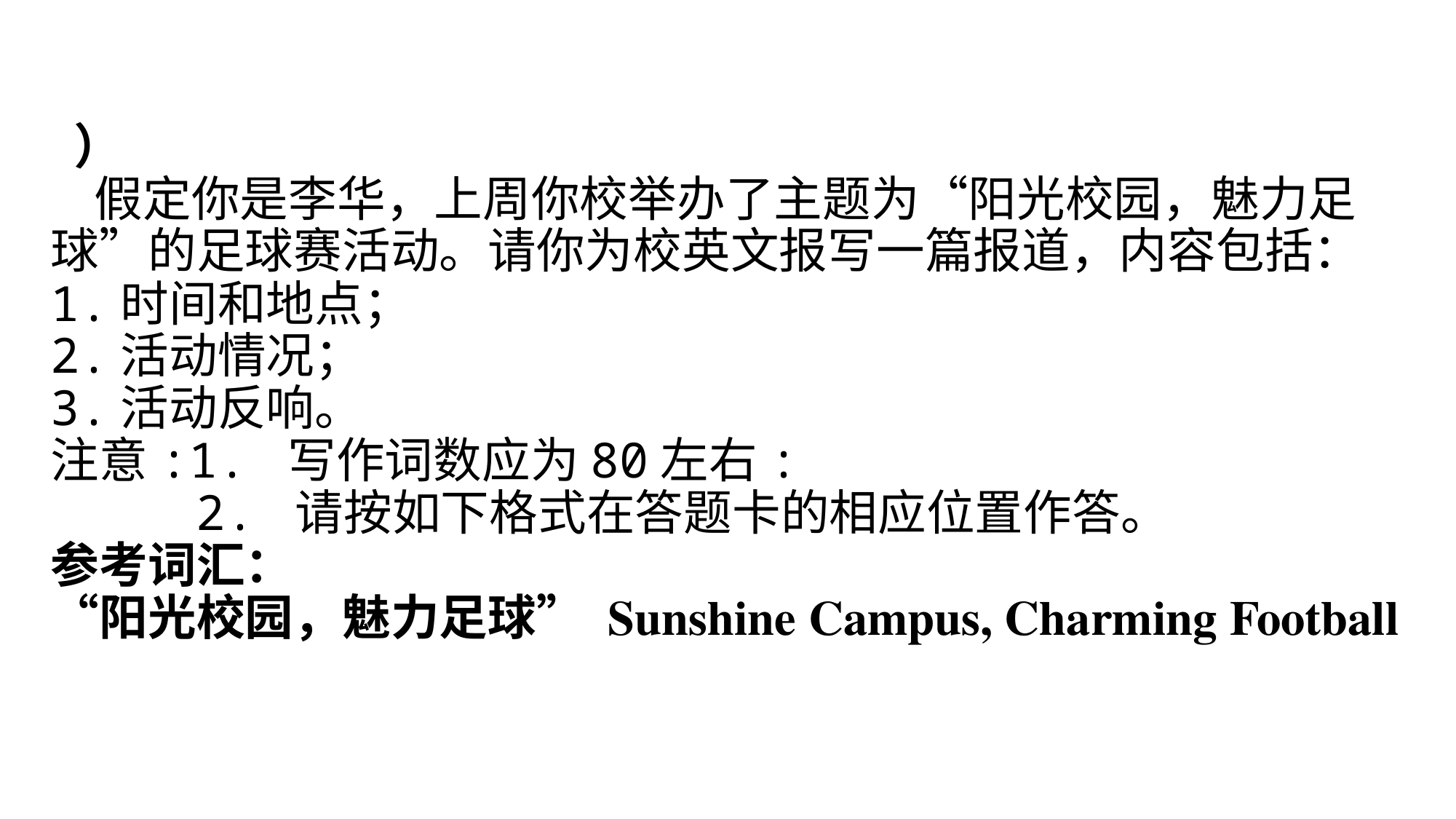

# ） 假定你是李华，上周你校举办了主题为“阳光校园，魅力足球”的足球赛活动。请你为校英文报写一篇报道，内容包括： 1.时间和地点； 2.活动情况； 3.活动反响。 注意:1. 写作词数应为80左右: 2. 请按如下格式在答题卡的相应位置作答。 参考词汇： “阳光校园，魅力足球” Sunshine Campus, Charming Football